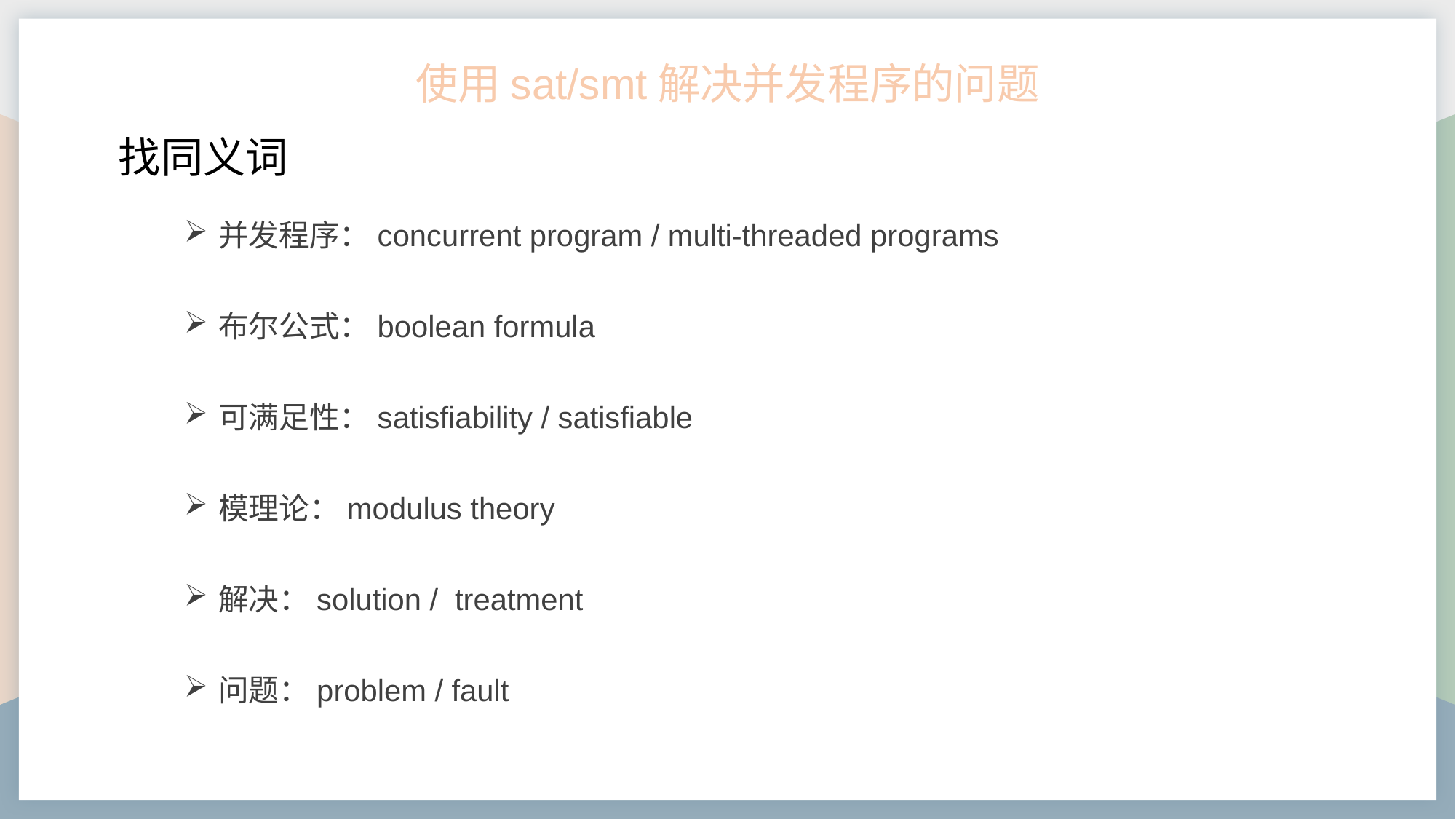

使用sat/smt解决并发程序的问题

找同义词
并发程序：concurrent program / multi-threaded programs
布尔公式：boolean formula
可满足性：satisfiability / satisfiable
模理论：modulus theory
解决：solution /  treatment
问题：problem / fault